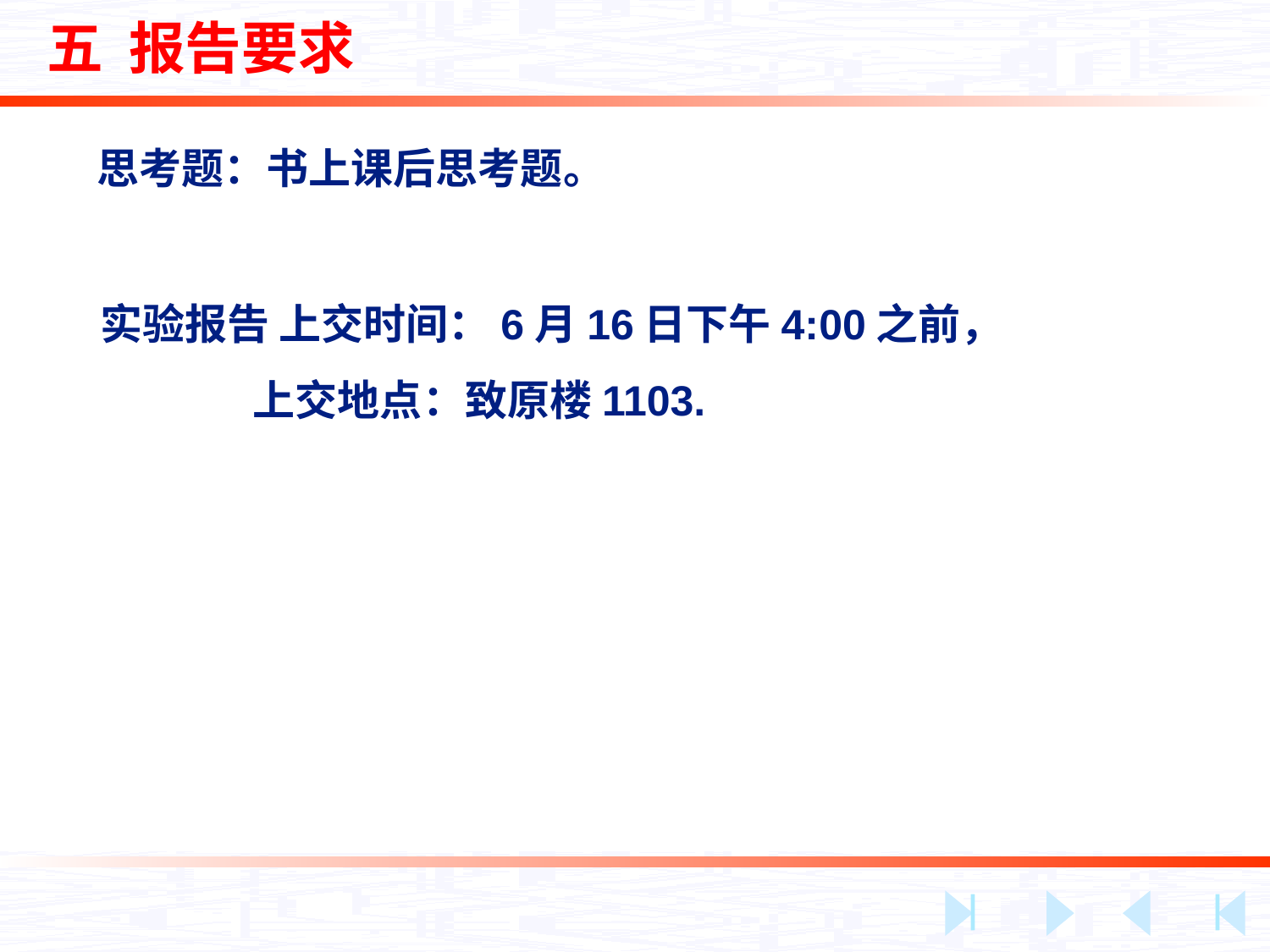

五  报告要求
思考题：书上课后思考题。

实验报告 上交时间：6月16日下午4:00之前，
               上交地点：致原楼1103.